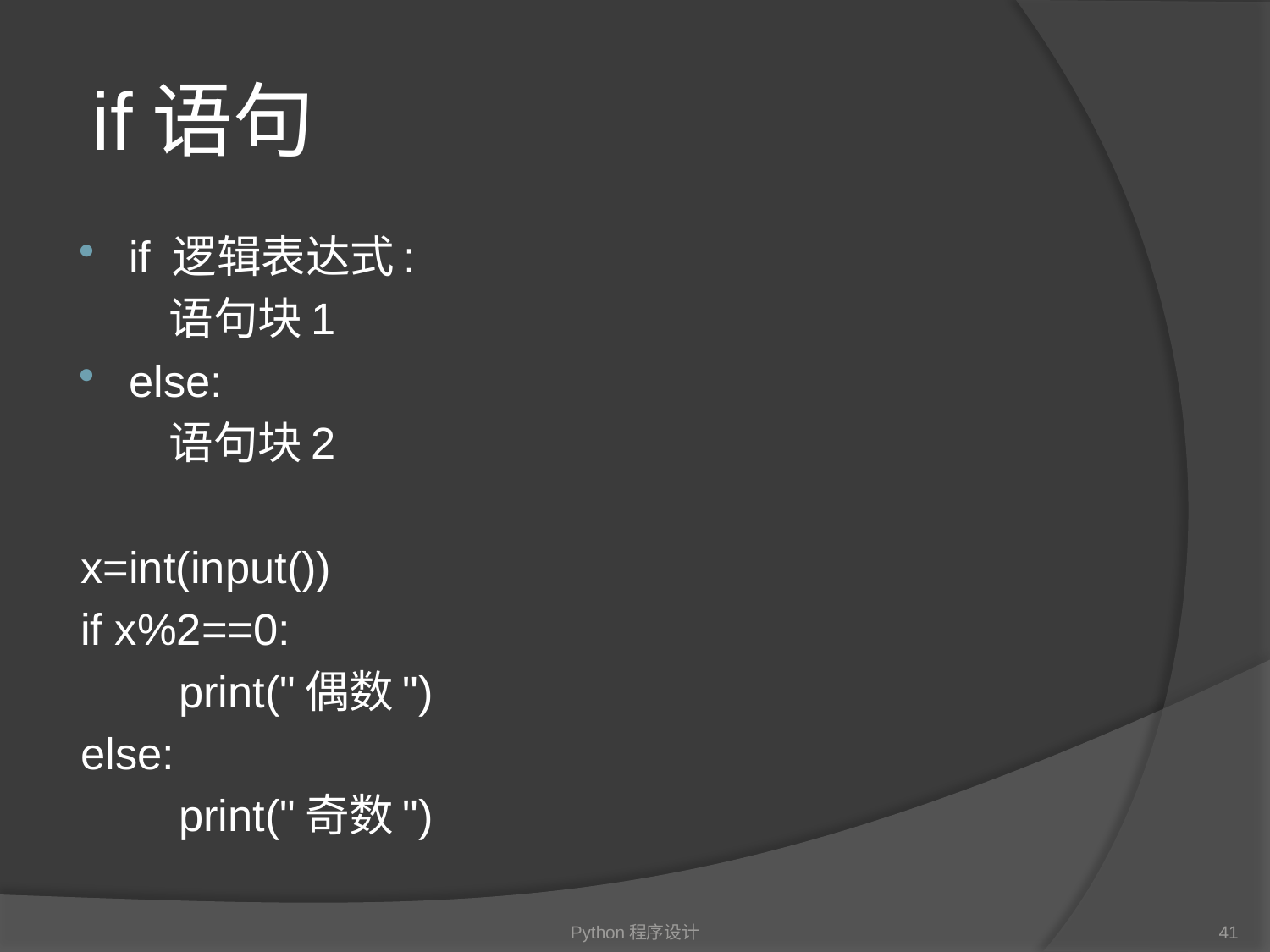

# if语句
if 逻辑表达式:
        语句块1
else:
        语句块2

x=int(input())
if x%2==0:
        print("偶数")
else:
        print("奇数")

Python程序设计
41